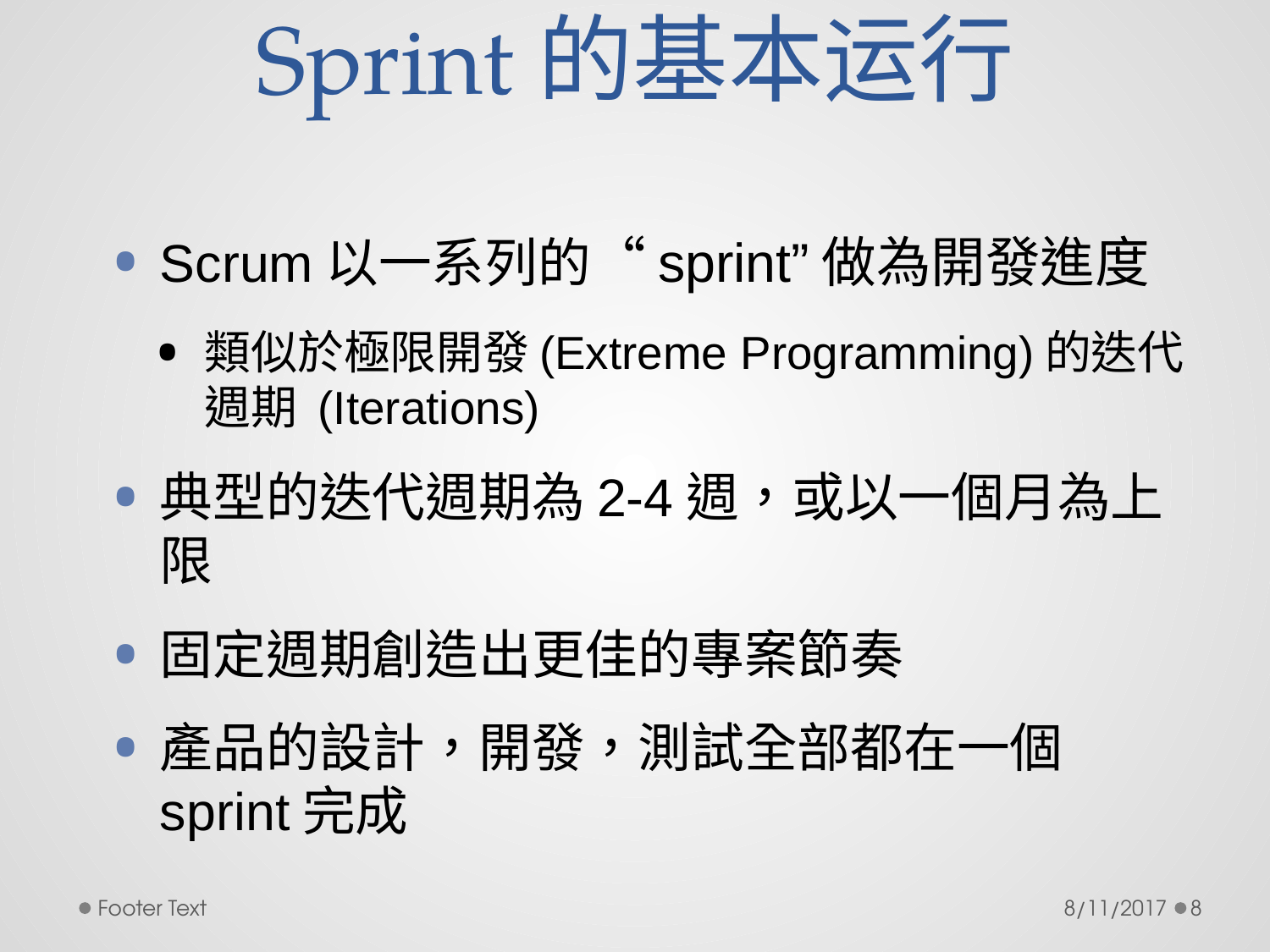

# Sprint的基本运行
Scrum以一系列的“sprint”做為開發進度
類似於極限開發(Extreme Programming)的迭代週期 (Iterations)
典型的迭代週期為2-4週，或以一個月為上限
固定週期創造出更佳的專案節奏
產品的設計，開發，測試全部都在一個sprint完成

Footer Text
8/11/2017
8